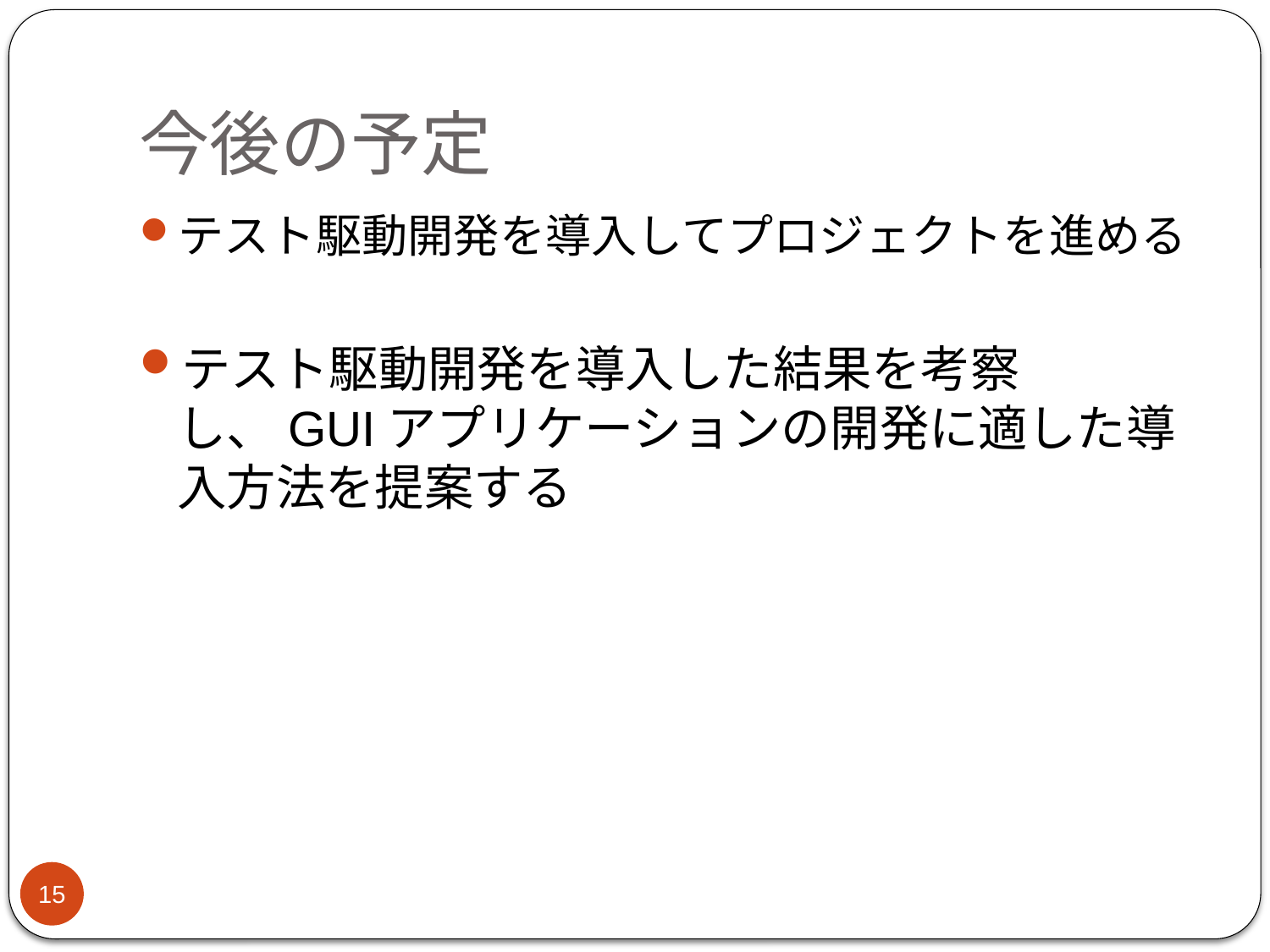

# 今後の予定
テスト駆動開発を導入してプロジェクトを進める

テスト駆動開発を導入した結果を考察し、GUIアプリケーションの開発に適した導入方法を提案する

15